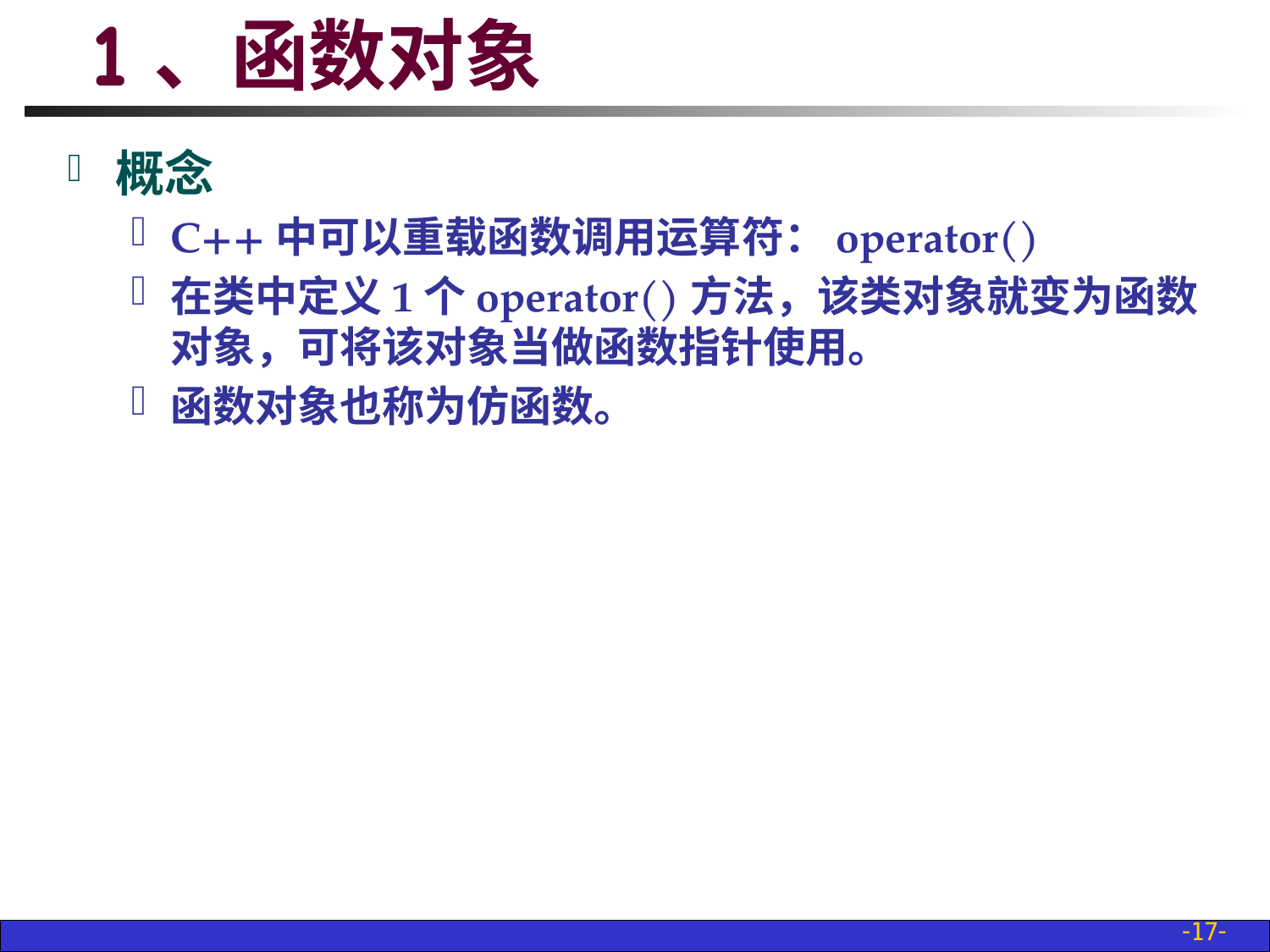

# 1、函数对象
概念
C++中可以重载函数调用运算符：operator()
在类中定义1个operator()方法，该类对象就变为函数对象，可将该对象当做函数指针使用。
函数对象也称为仿函数。
-17-